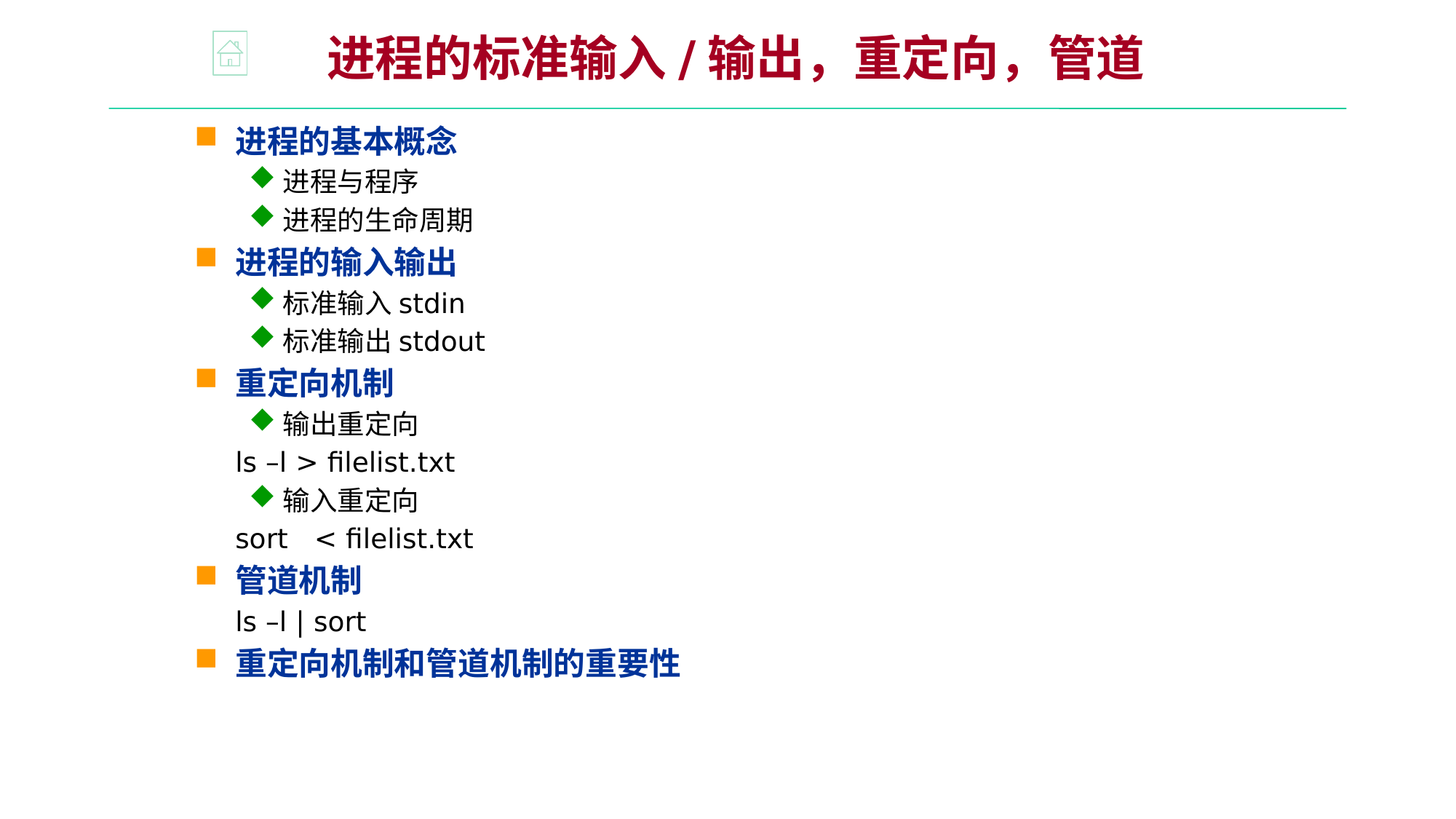

进程的标准输入/输出，重定向，管道

进程的基本概念
进程与程序
进程的生命周期
进程的输入输出
标准输入stdin
标准输出stdout
重定向机制
输出重定向
ls –l > filelist.txt
输入重定向
sort   < filelist.txt
管道机制
ls –l | sort
重定向机制和管道机制的重要性